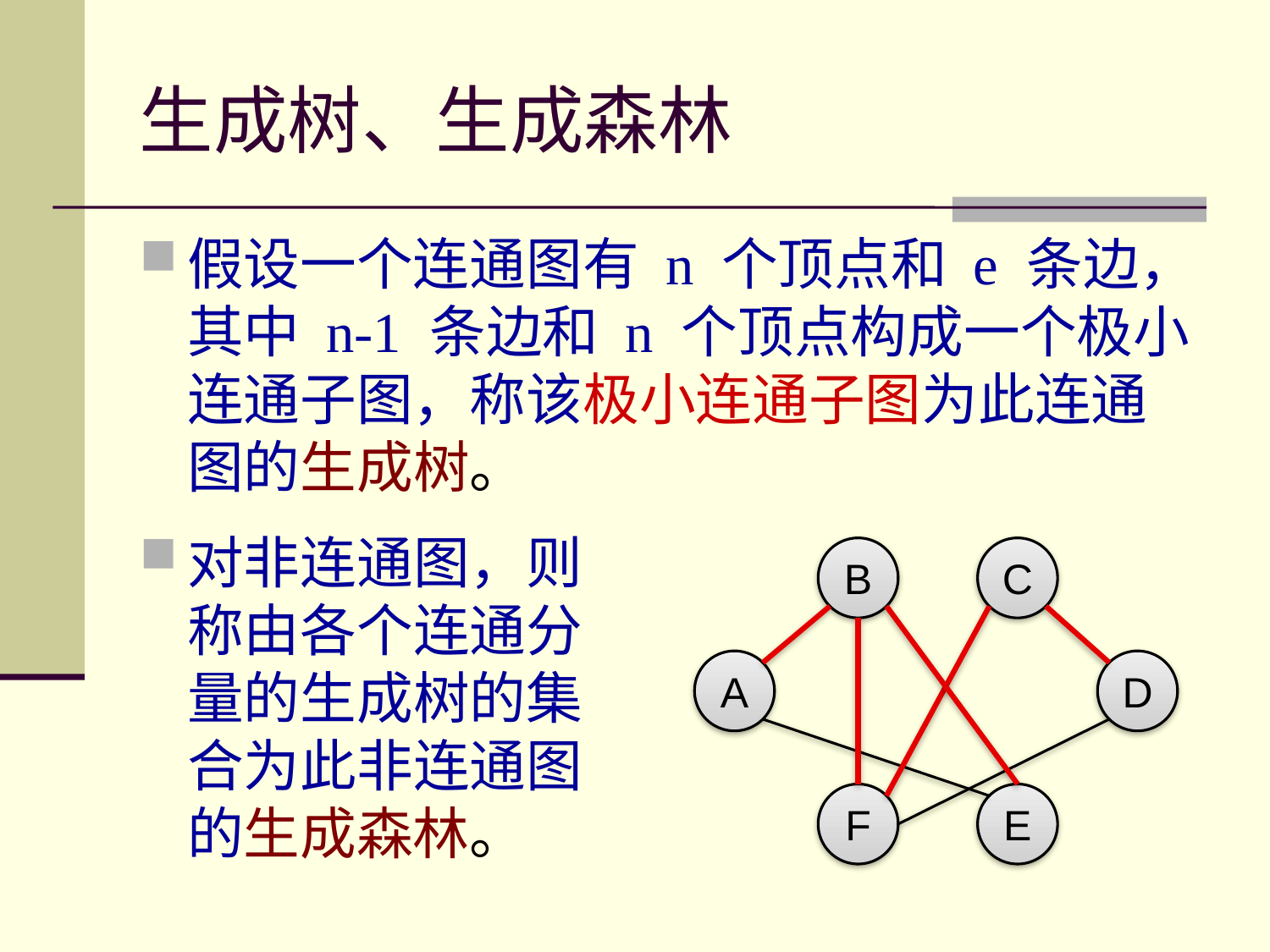

# 生成树、生成森林
假设一个连通图有 n 个顶点和 e 条边，其中 n-1 条边和 n 个顶点构成一个极小连通子图，称该极小连通子图为此连通图的生成树。
对非连通图，则称由各个连通分量的生成树的集合为此非连通图的生成森林。
B
C
A
D
F
E